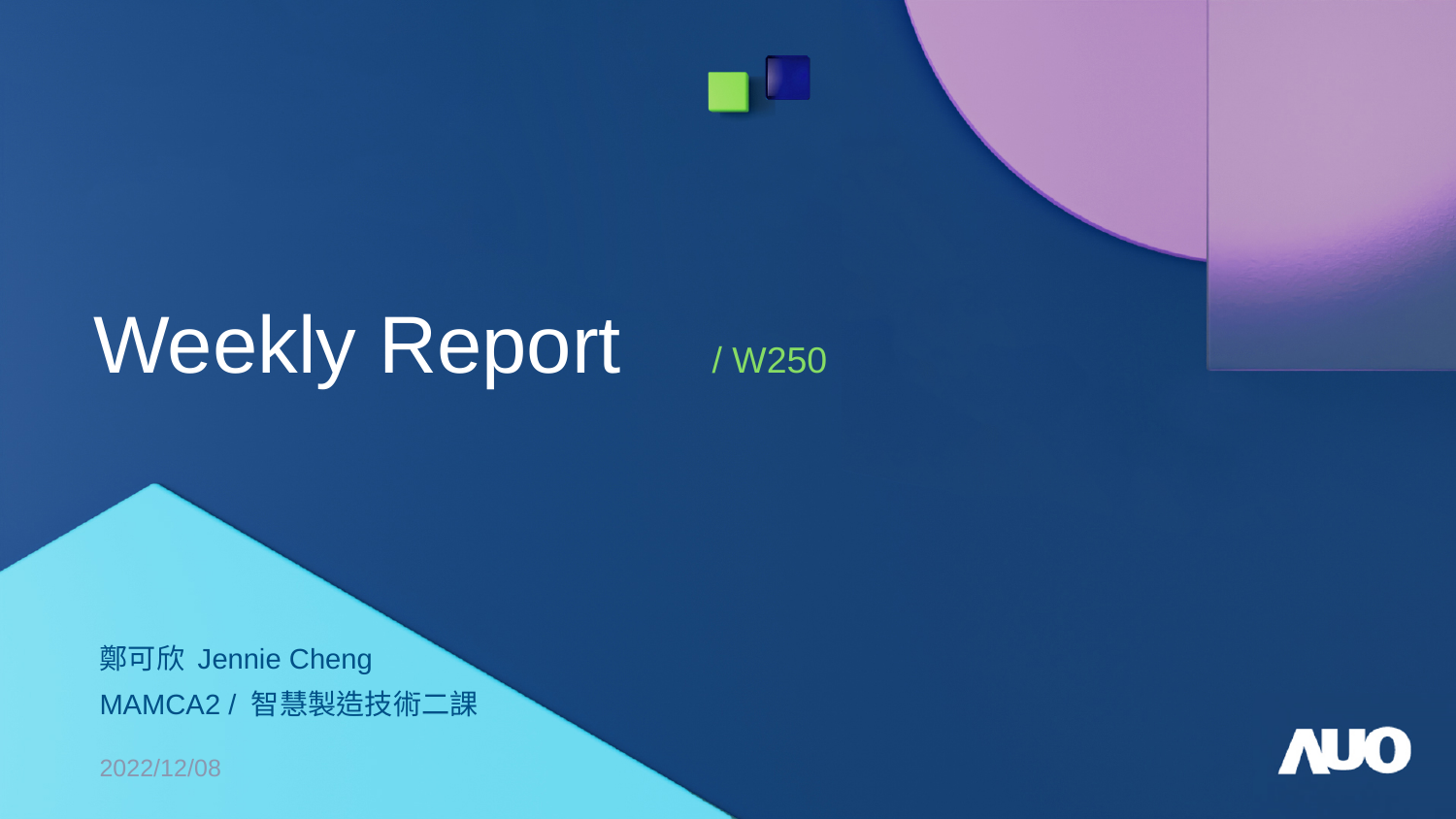

# Weekly Report    / W250
鄭可欣 Jennie Cheng
MAMCA2 / 智慧製造技術二課
2022/12/08